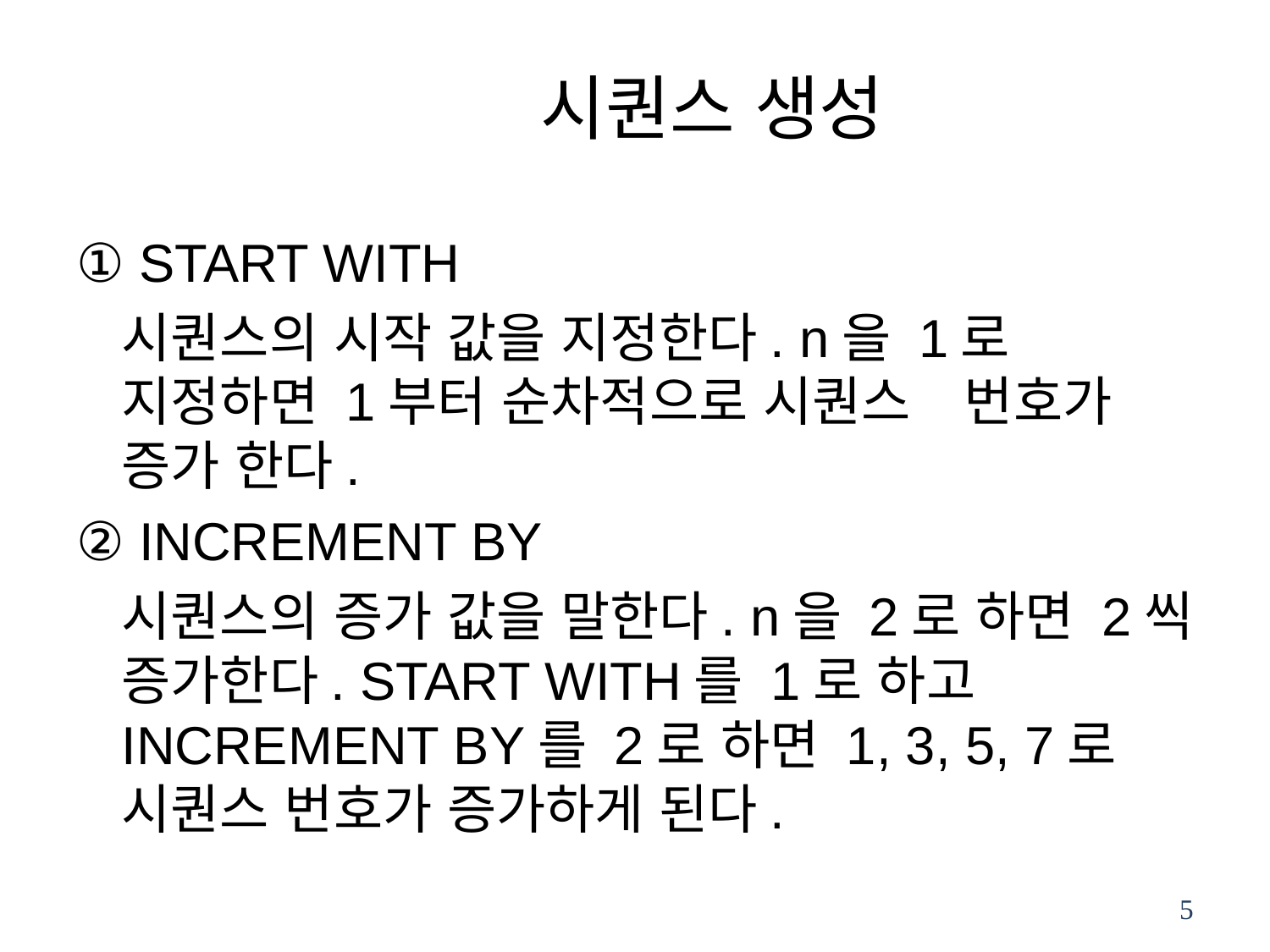

# 시퀀스 생성
① START WITH
	시퀀스의 시작 값을 지정한다. n을 1로 지정하면 1부터 순차적으로 시퀀스　번호가 증가 한다.
② INCREMENT BY
	시퀀스의 증가 값을 말한다. n을 2로 하면 2씩 증가한다. START WITH를 1로 하고 INCREMENT BY를 2로 하면 1, 3, 5, 7로 시퀀스 번호가 증가하게 된다.

5